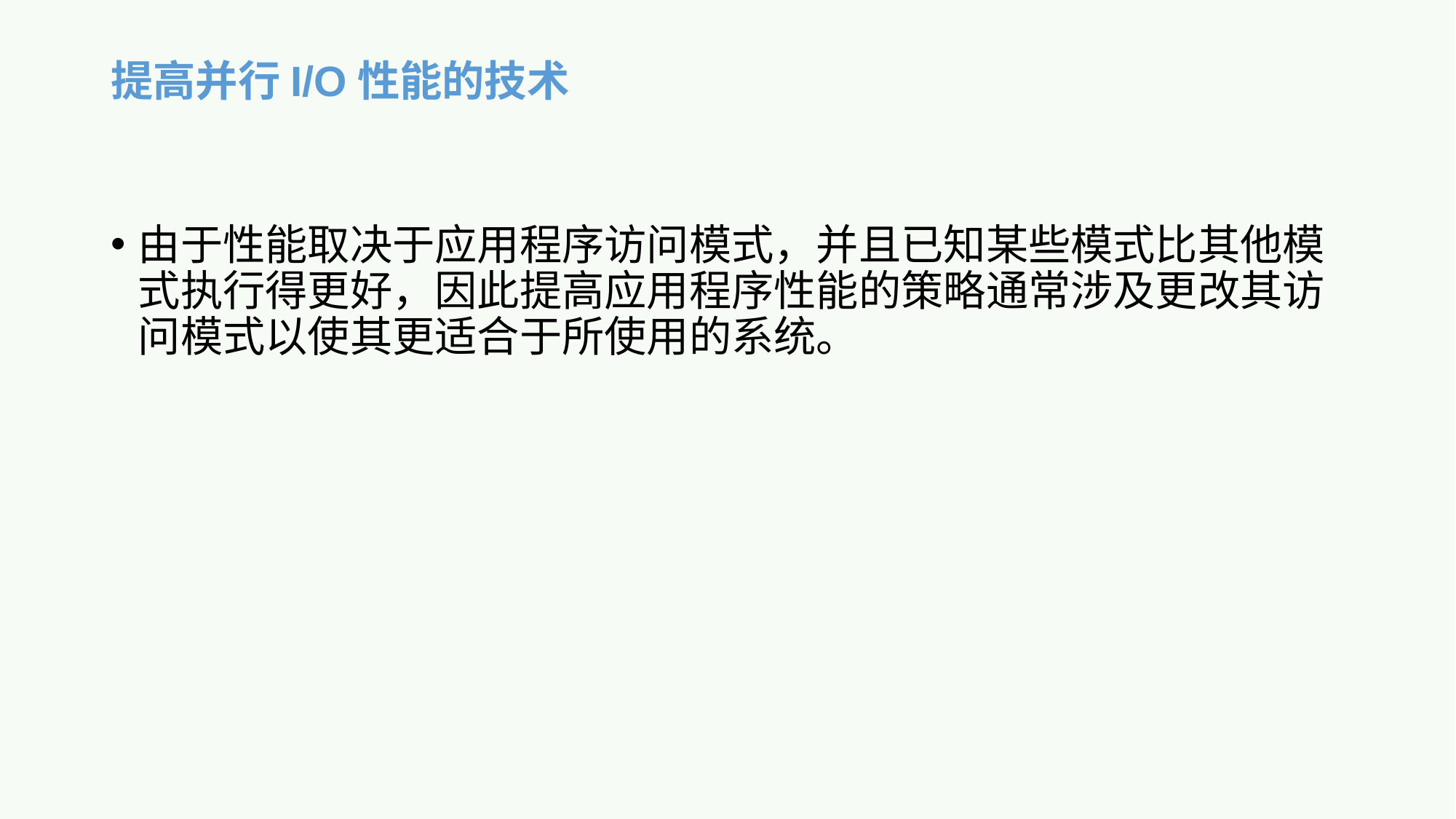

# 提高并行I/O性能的技术
由于性能取决于应用程序访问模式，并且已知某些模式比其他模式执行得更好，因此提高应用程序性能的策略通常涉及更改其访问模式以使其更适合于所使用的系统。